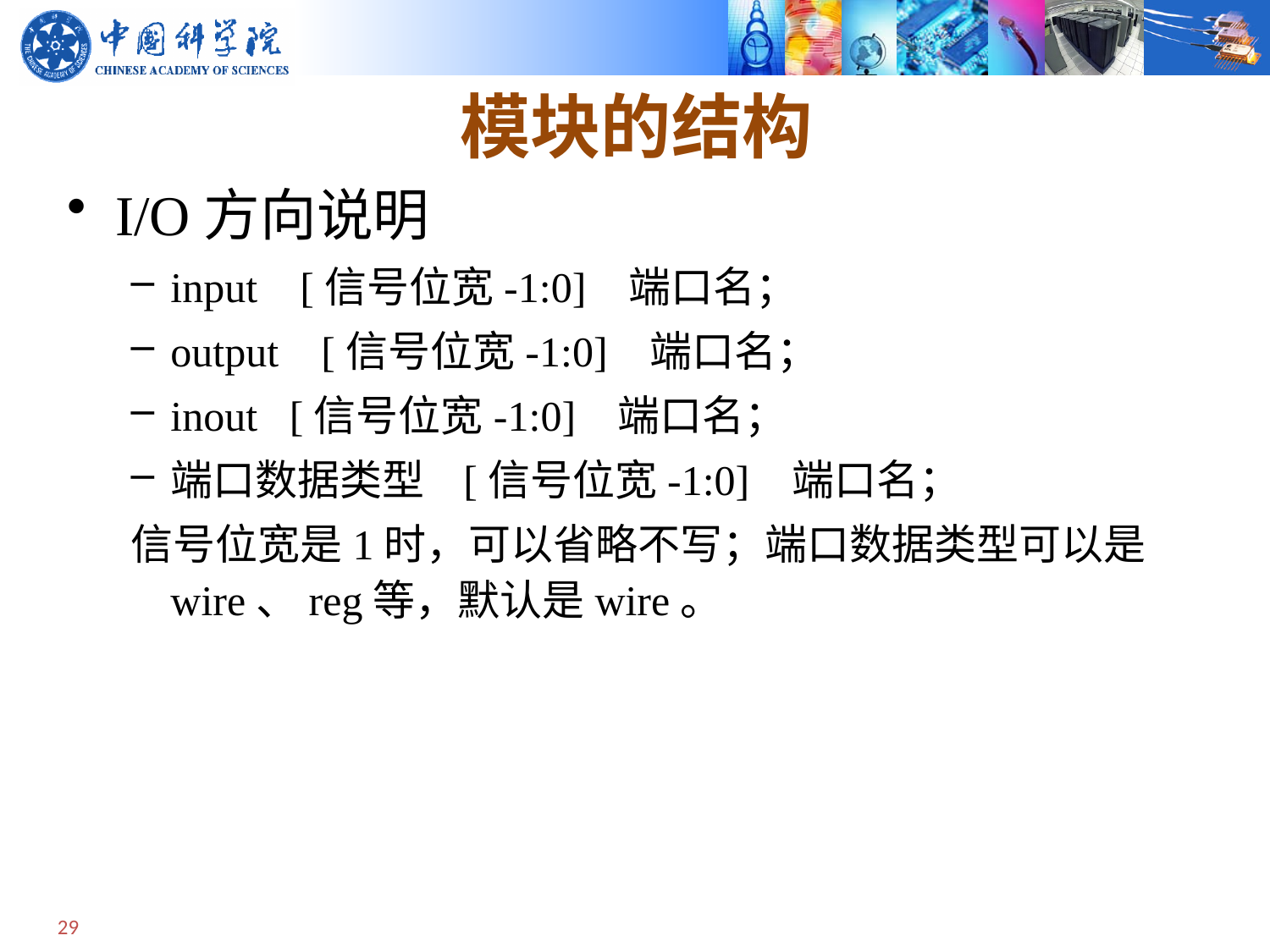

# 模块的结构
I/O方向说明
input    [信号位宽-1:0]   端口名；
output    [信号位宽-1:0]   端口名；
inout   [信号位宽-1:0]   端口名；
端口数据类型   [信号位宽-1:0]   端口名；
信号位宽是1时，可以省略不写；端口数据类型可以是wire、reg等，默认是wire。